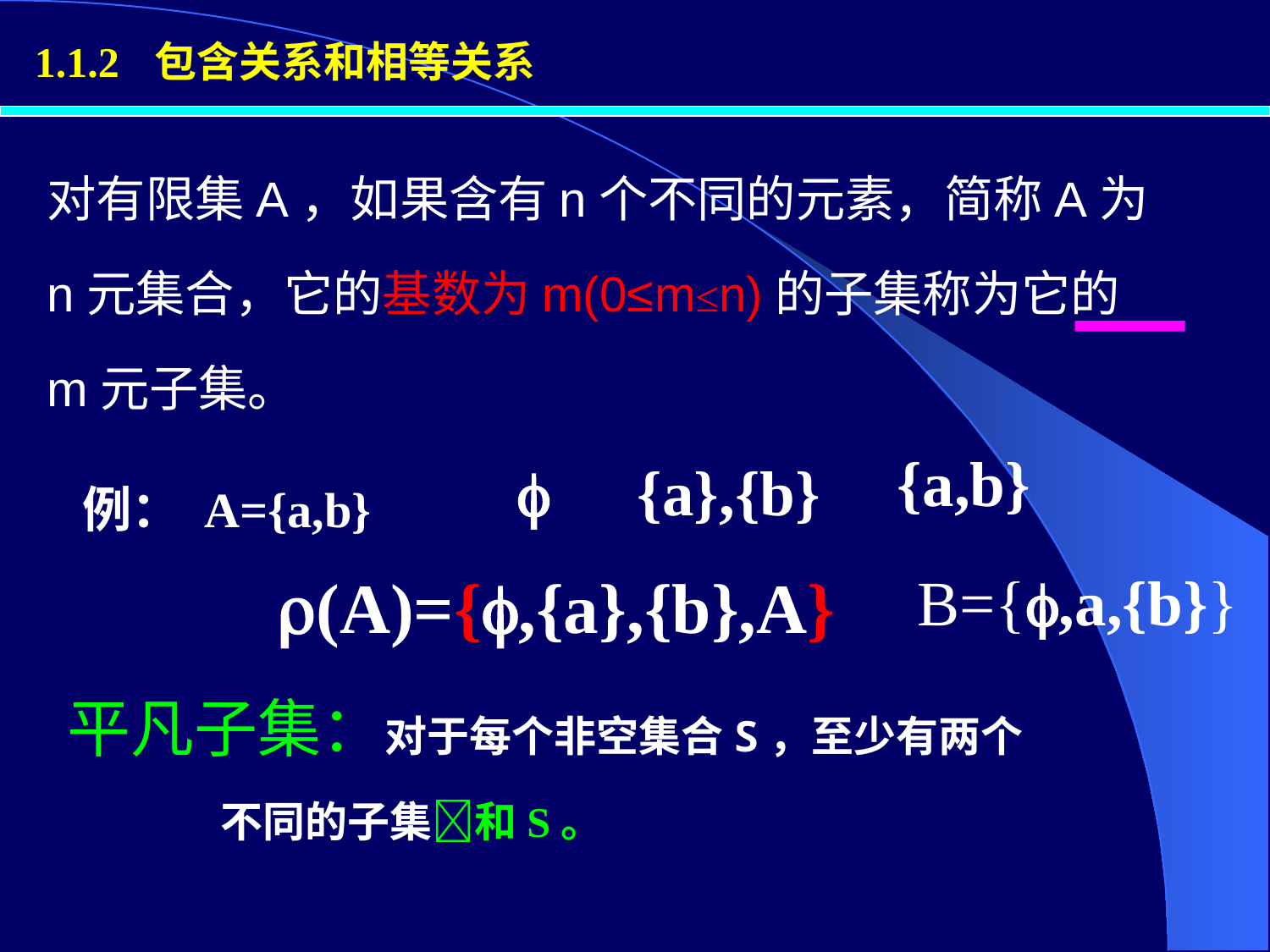

1.1.2 包含关系和相等关系

对有限集A，如果含有n个不同的元素，简称A为n元集合，它的基数为m(0≤m≤n)的子集称为它的m元子集。

{a,b}
φ
{a},{b}
例： A={a,b}
ρ(A)={φ,{a},{b},A}
B={φ,a,{b}}
平凡子集：对于每个非空集合S，至少有两个
               不同的子集φ和S。